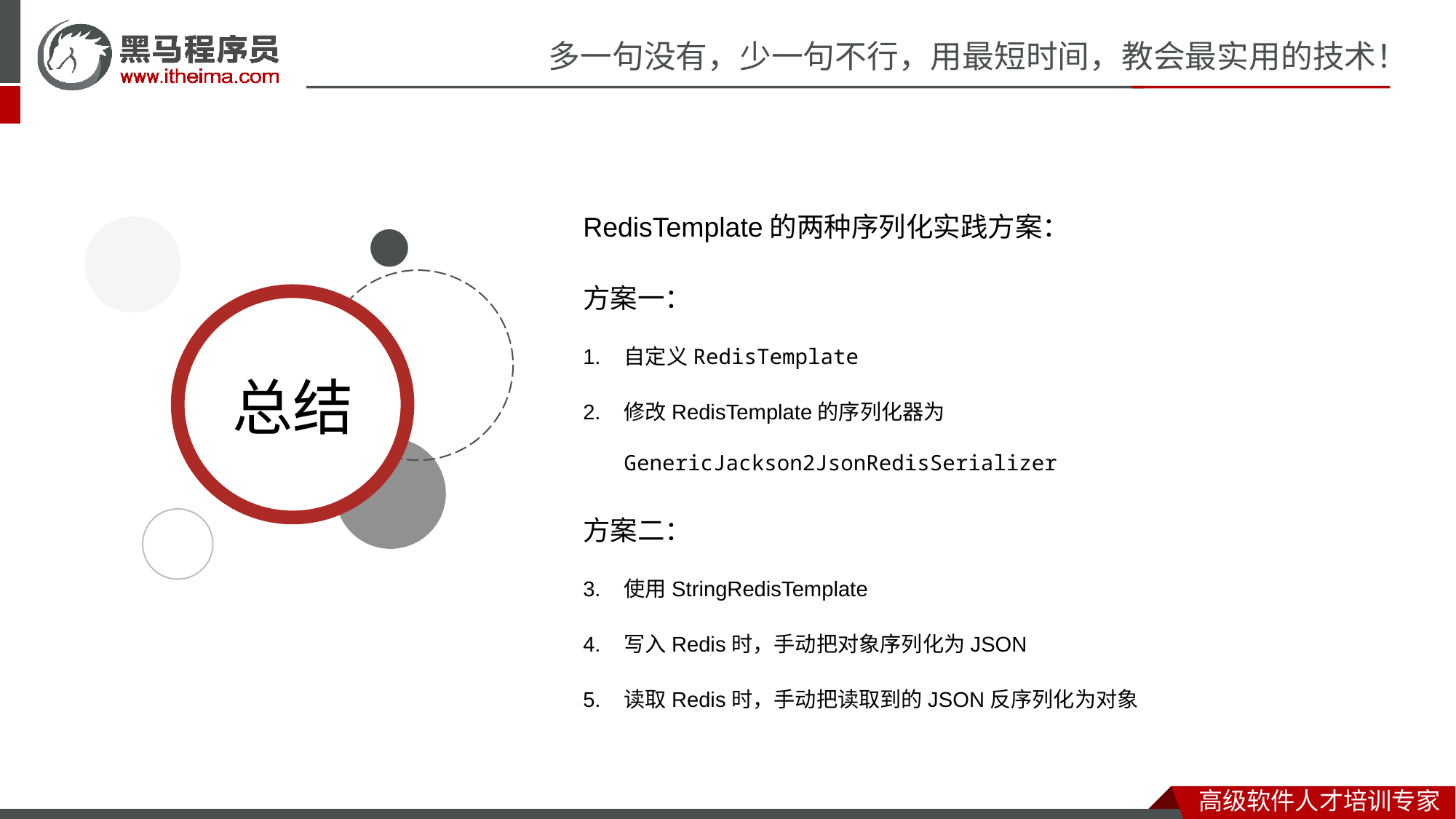

RedisTemplate的两种序列化实践方案：
方案一：
自定义RedisTemplate
修改RedisTemplate的序列化器为GenericJackson2JsonRedisSerializer
方案二：
使用StringRedisTemplate
写入Redis时，手动把对象序列化为JSON
读取Redis时，手动把读取到的JSON反序列化为对象